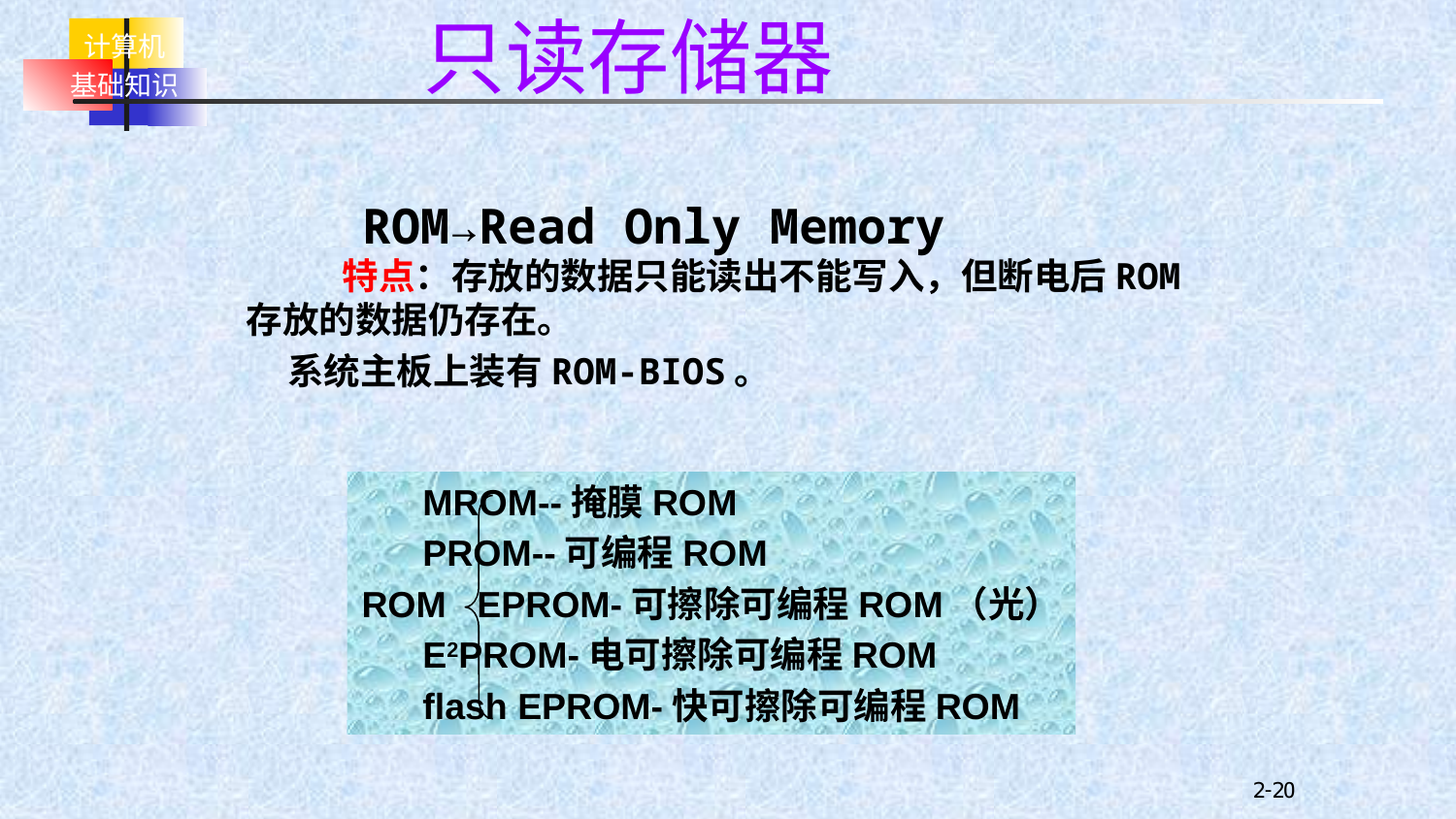

只读存储器

    ROM→Read Only Memory
    特点：存放的数据只能读出不能写入，但断电后ROM存放的数据仍存在。
    系统主板上装有ROM-BIOS。
      MROM--掩膜ROM
      PROM--可编程ROM
ROM   EPROM-可擦除可编程ROM（光）
      E2PROM-电可擦除可编程ROM
      flash EPROM-快可擦除可编程ROM

2-20